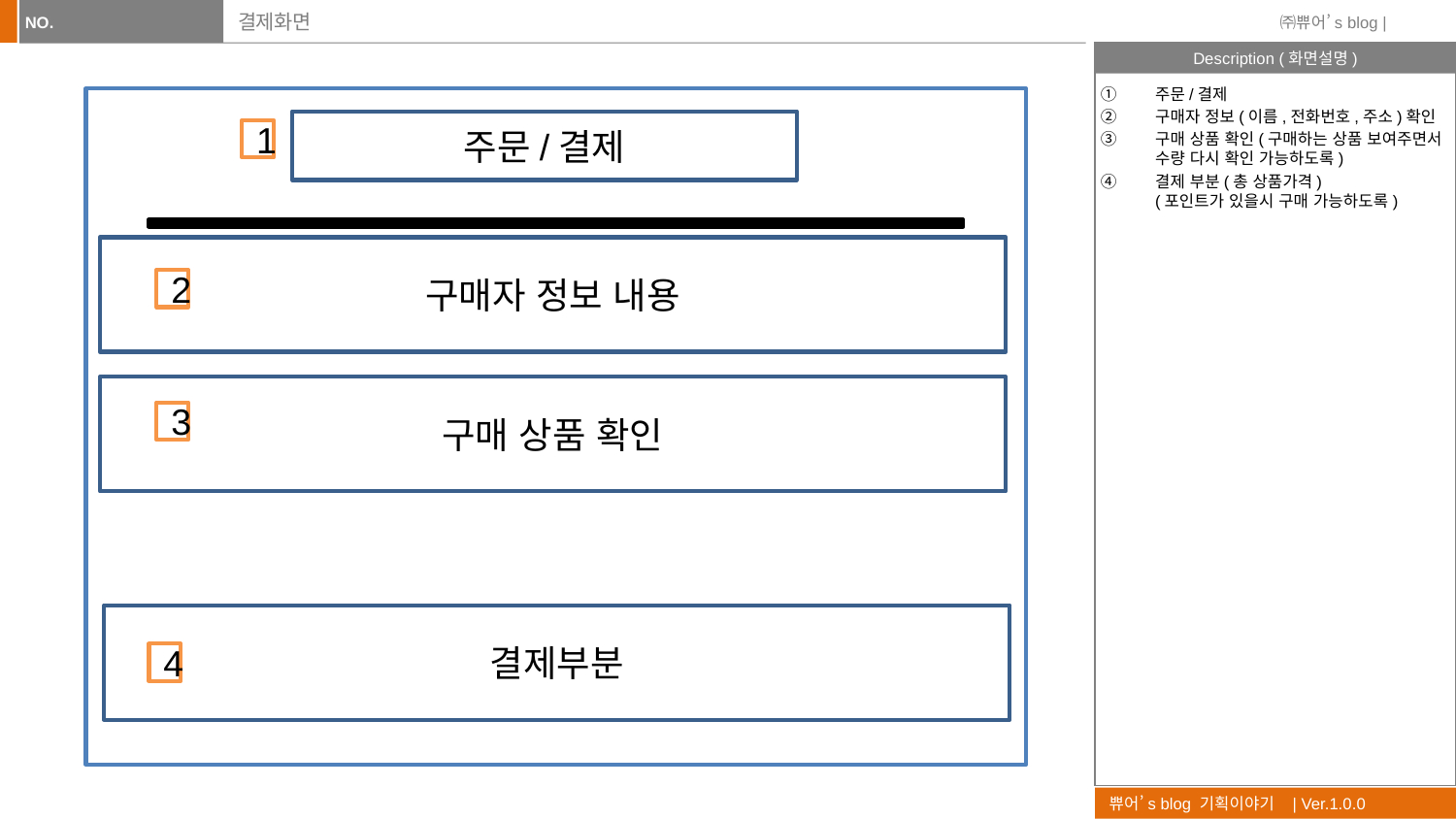

# 결제화면
주문/결제
구매자 정보(이름,전화번호,주소)확인
구매 상품 확인(구매하는 상품 보여주면서 수량 다시 확인 가능하도록)
결제 부분(총 상품가격)
(포인트가 있을시 구매 가능하도록)

주문/결제
1

구매자 정보 내용
2
구매 상품 확인
3
결제부분
4